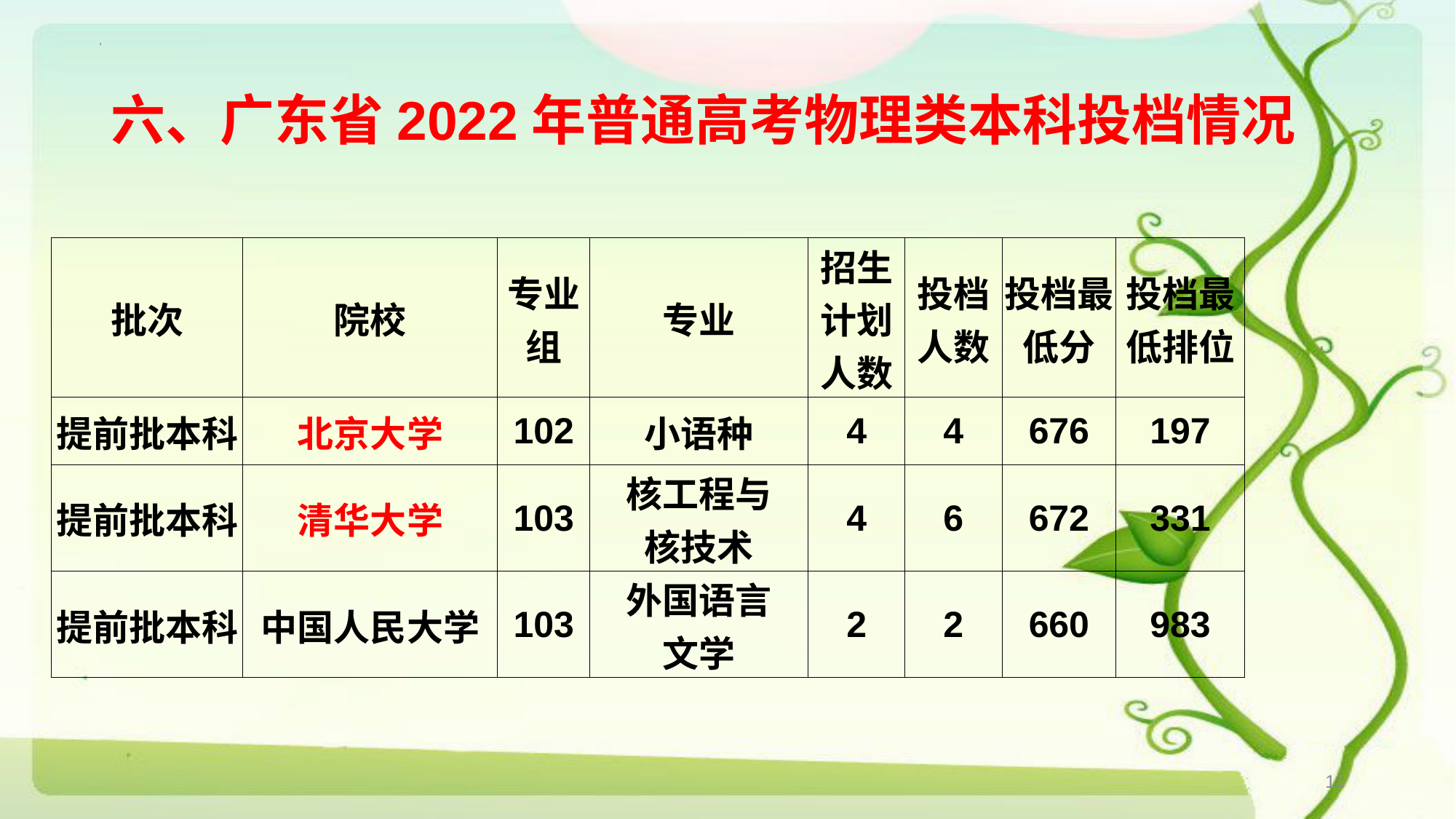

# 六、广东省2022年普通高考物理类本科投档情况
| 批次 | 院校 | 专业组 | 专业 | 招生计划人数 | 投档人数 | 投档最低分 | 投档最低排位 |
| --- | --- | --- | --- | --- | --- | --- | --- |
| 提前批本科 | 北京大学 | 102 | 小语种 | 4 | 4 | 676 | 197 |
| 提前批本科 | 清华大学 | 103 | 核工程与 核技术 | 4 | 6 | 672 | 331 |
| 提前批本科 | 中国人民大学 | 103 | 外国语言 文学 | 2 | 2 | 660 | 983 |
11